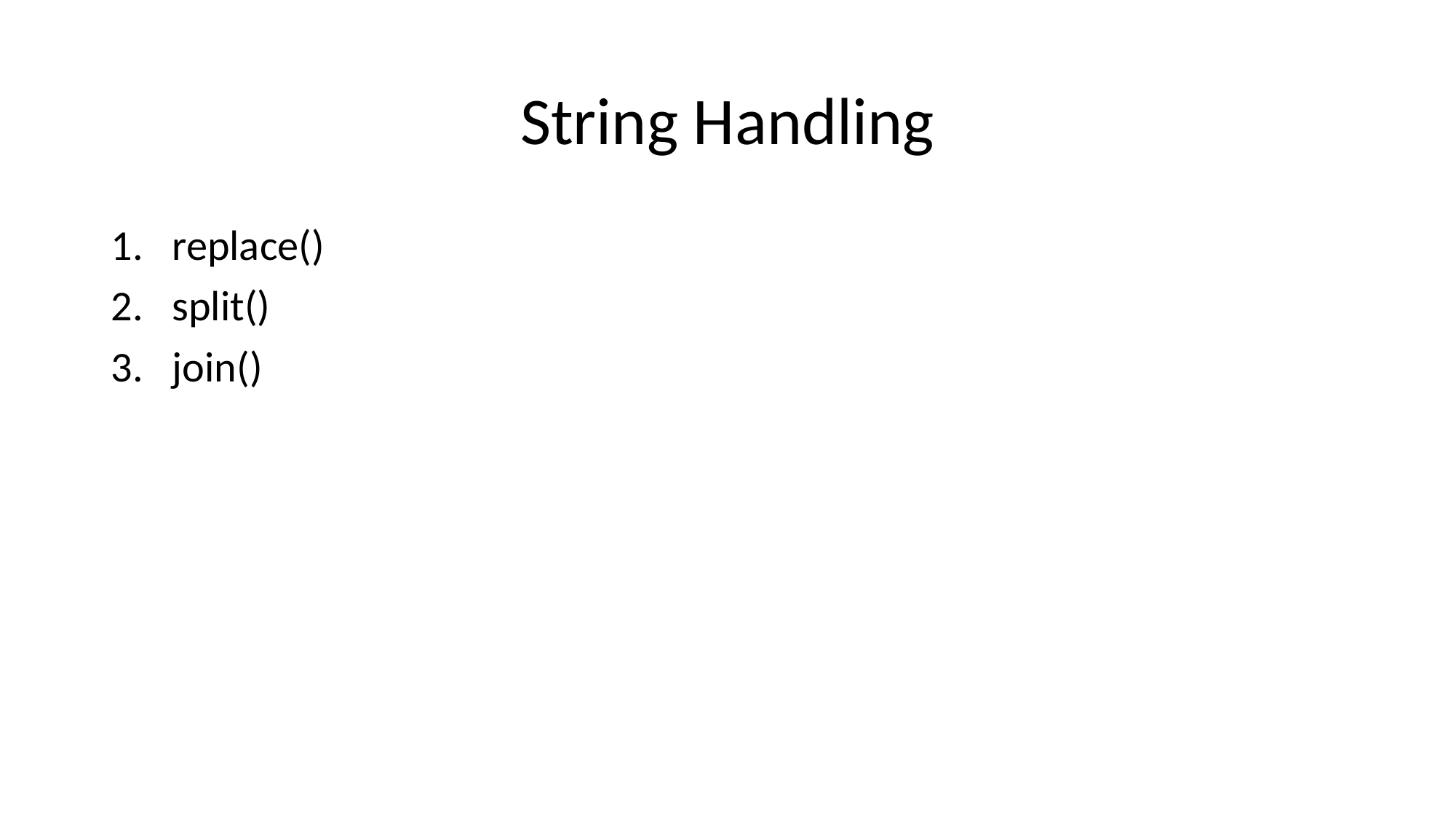

教我 python 的 string handling

# String Handling
replace()
split()
join()